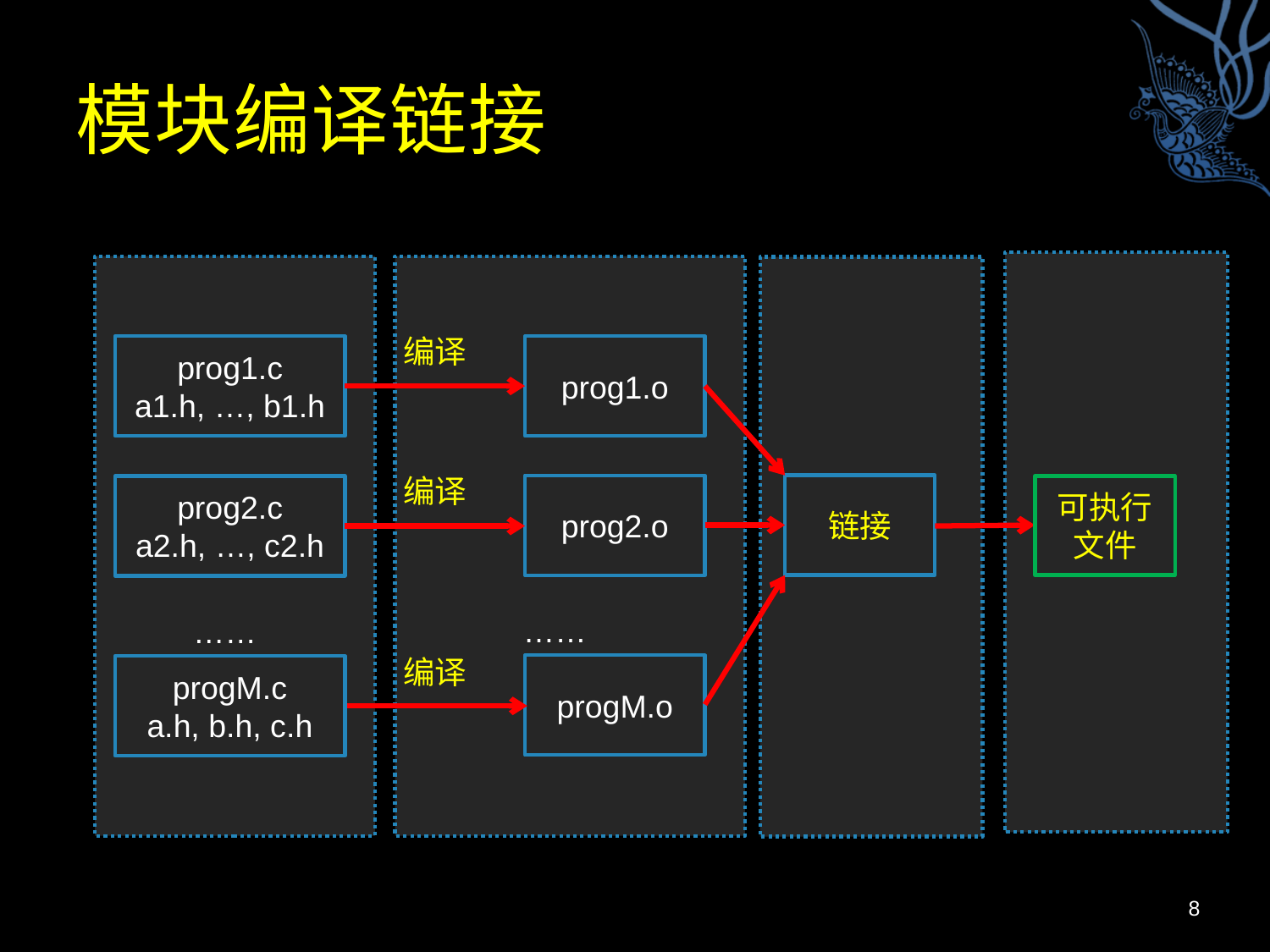

# 模块编译链接

编译
prog1.o
prog1.c
a1.h, …, b1.h
prog2.c
a2.h, …, c2.h
……
progM.c
a.h, b.h, c.h
链接
编译
prog2.o
可执行文件
……
编译
progM.o
8